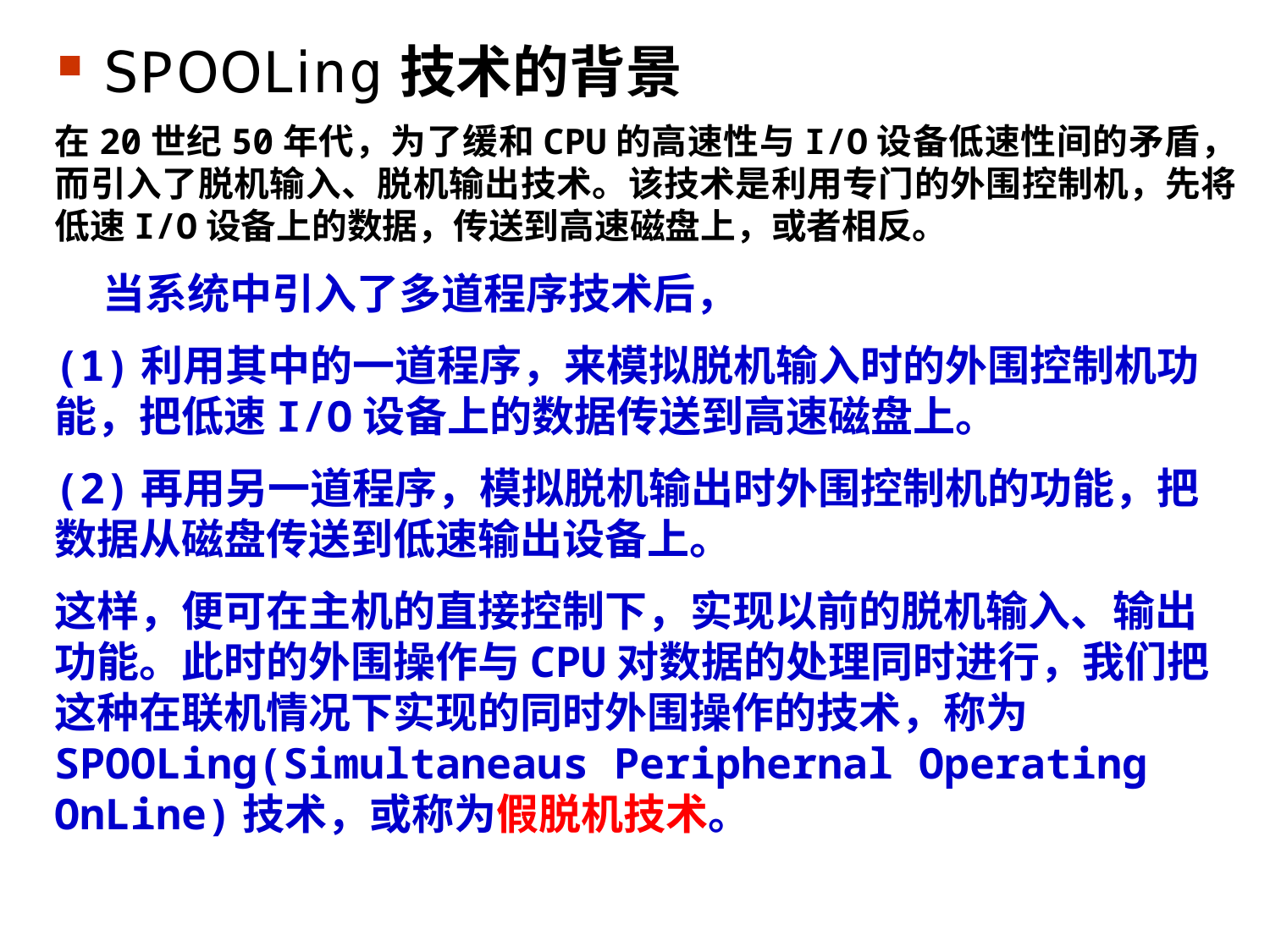

SPOOLing技术的背景
在20世纪50年代，为了缓和CPU的高速性与I/O设备低速性间的矛盾，而引入了脱机输入、脱机输出技术。该技术是利用专门的外围控制机，先将低速I/O设备上的数据，传送到高速磁盘上，或者相反。
    当系统中引入了多道程序技术后，
(1)利用其中的一道程序，来模拟脱机输入时的外围控制机功能，把低速I/O设备上的数据传送到高速磁盘上。
(2)再用另一道程序，模拟脱机输出时外围控制机的功能，把数据从磁盘传送到低速输出设备上。
这样，便可在主机的直接控制下，实现以前的脱机输入、输出功能。此时的外围操作与CPU对数据的处理同时进行，我们把这种在联机情况下实现的同时外围操作的技术，称为SPOOLing(Simultaneaus Periphernal Operating OnLine)技术，或称为假脱机技术。